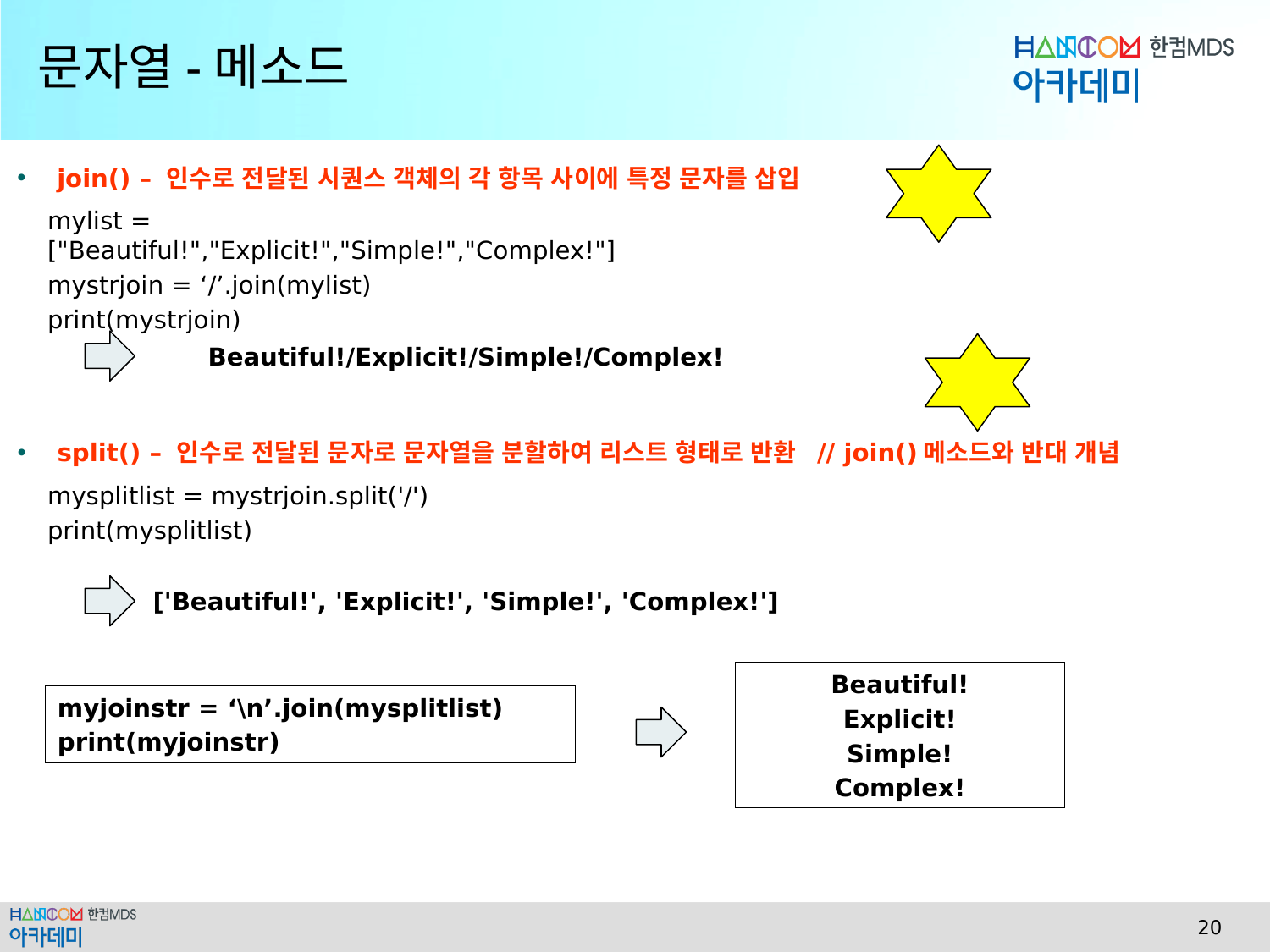

# 문자열-메소드

join() – 인수로 전달된 시퀀스 객체의 각 항목 사이에 특정 문자를 삽입
mylist = ["Beautiful!","Explicit!","Simple!","Complex!"]
mystrjoin = ‘/’.join(mylist)
print(mystrjoin)

Beautiful!/Explicit!/Simple!/Complex!
split() – 인수로 전달된 문자로 문자열을 분할하여 리스트 형태로 반환  // join()메소드와 반대 개념
mysplitlist = mystrjoin.split('/')
print(mysplitlist)

['Beautiful!', 'Explicit!', 'Simple!', 'Complex!']
Beautiful!
Explicit!
Simple!
Complex!
myjoinstr = ‘\n’.join(mysplitlist)
print(myjoinstr)

                               20